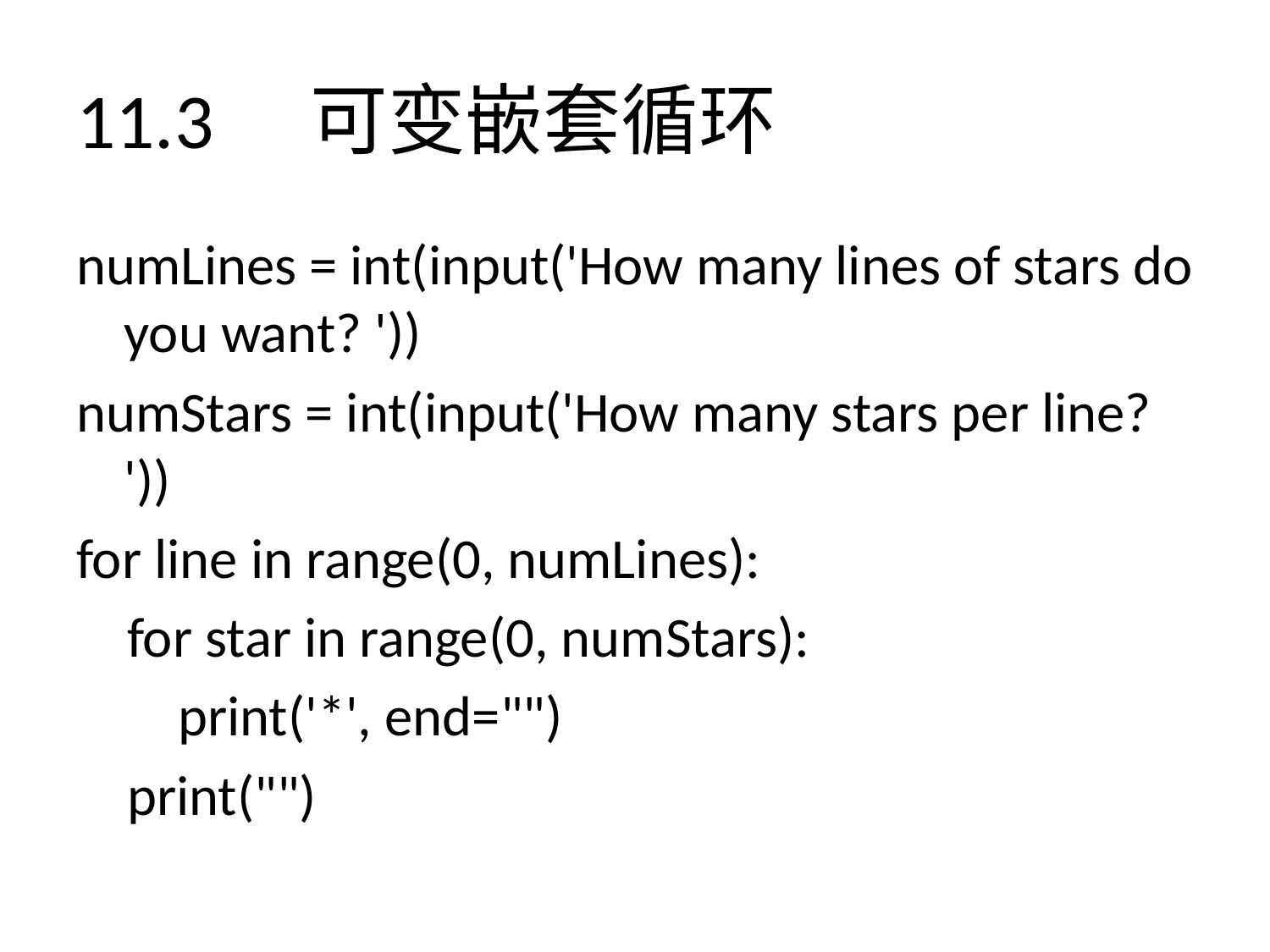

# 11.3　可变嵌套循环
numLines = int(input('How many lines of stars do you want? '))
numStars = int(input('How many stars per line? '))
for line in range(0, numLines):
    for star in range(0, numStars):
        print('*', end="")
    print("")